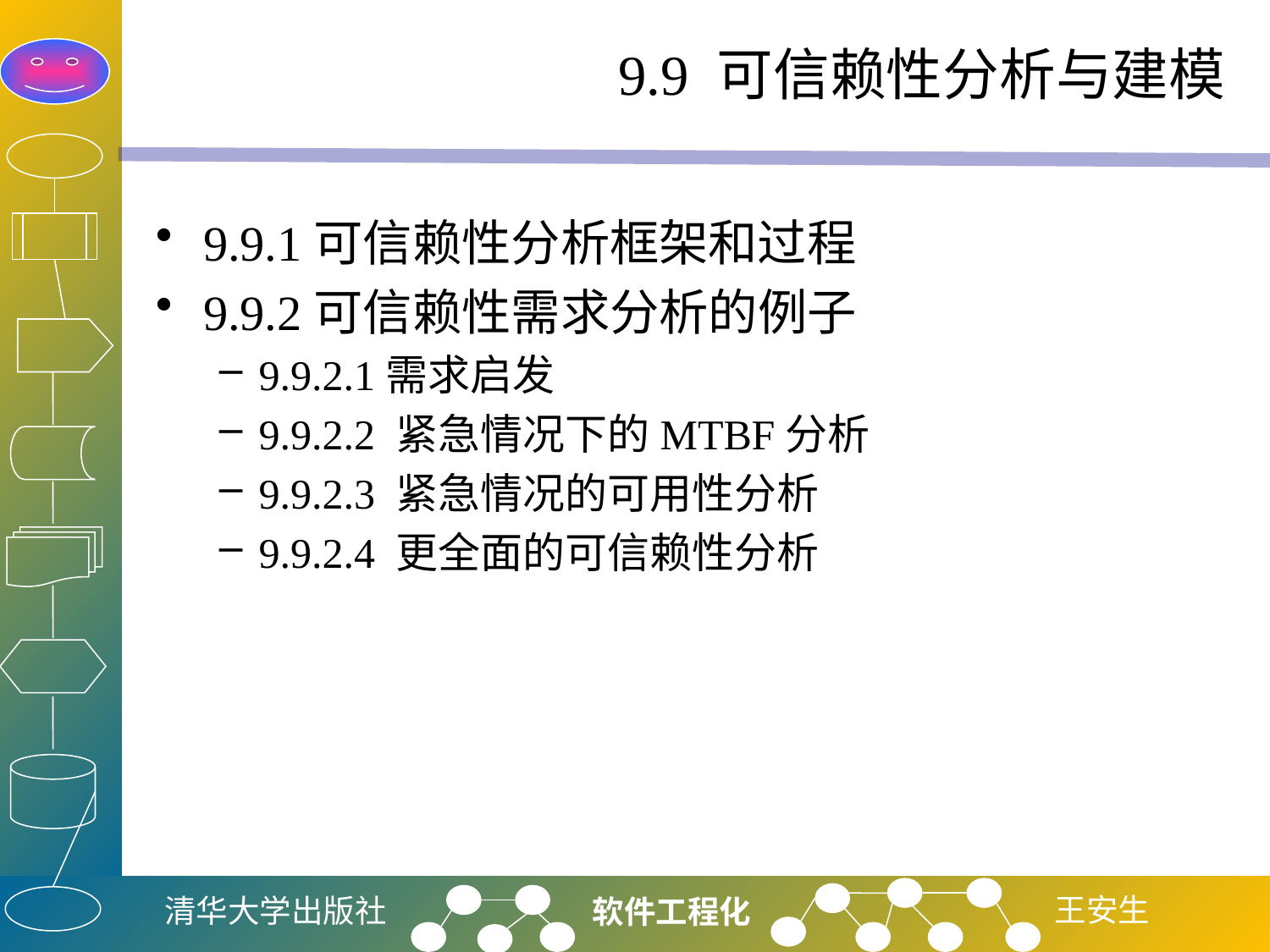

# 9.9 可信赖性分析与建模
9.9.1可信赖性分析框架和过程
9.9.2可信赖性需求分析的例子
9.9.2.1需求启发
9.9.2.2 紧急情况下的MTBF分析
9.9.2.3 紧急情况的可用性分析
9.9.2.4 更全面的可信赖性分析